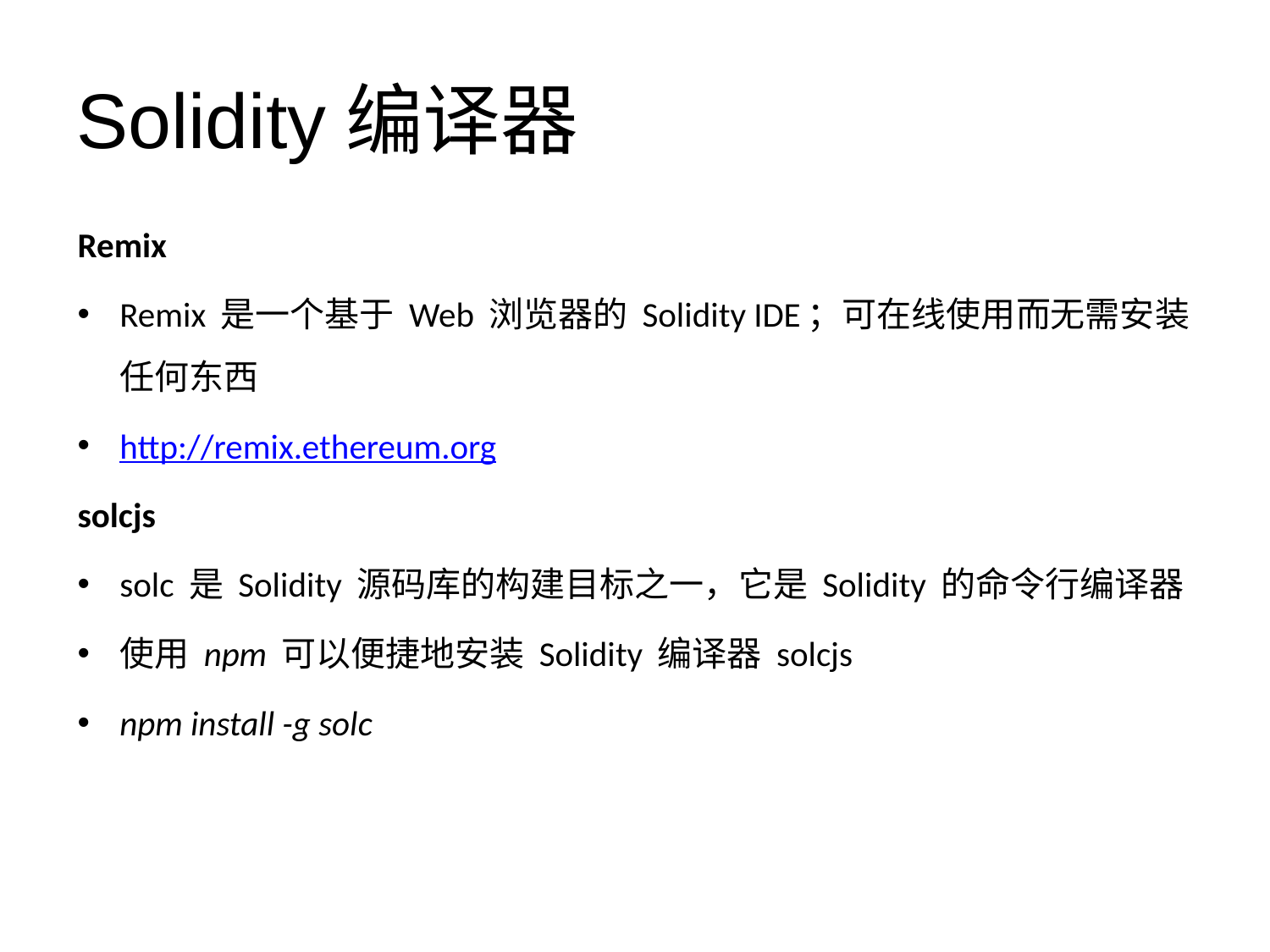

# Solidity编译器
Remix
Remix 是一个基于 Web 浏览器的 Solidity IDE；可在线使用而无需安装任何东西
http://remix.ethereum.org
solcjs
solc 是 Solidity 源码库的构建目标之一，它是 Solidity 的命令行编译器
使用 npm 可以便捷地安装 Solidity 编译器 solcjs
npm install -g solc